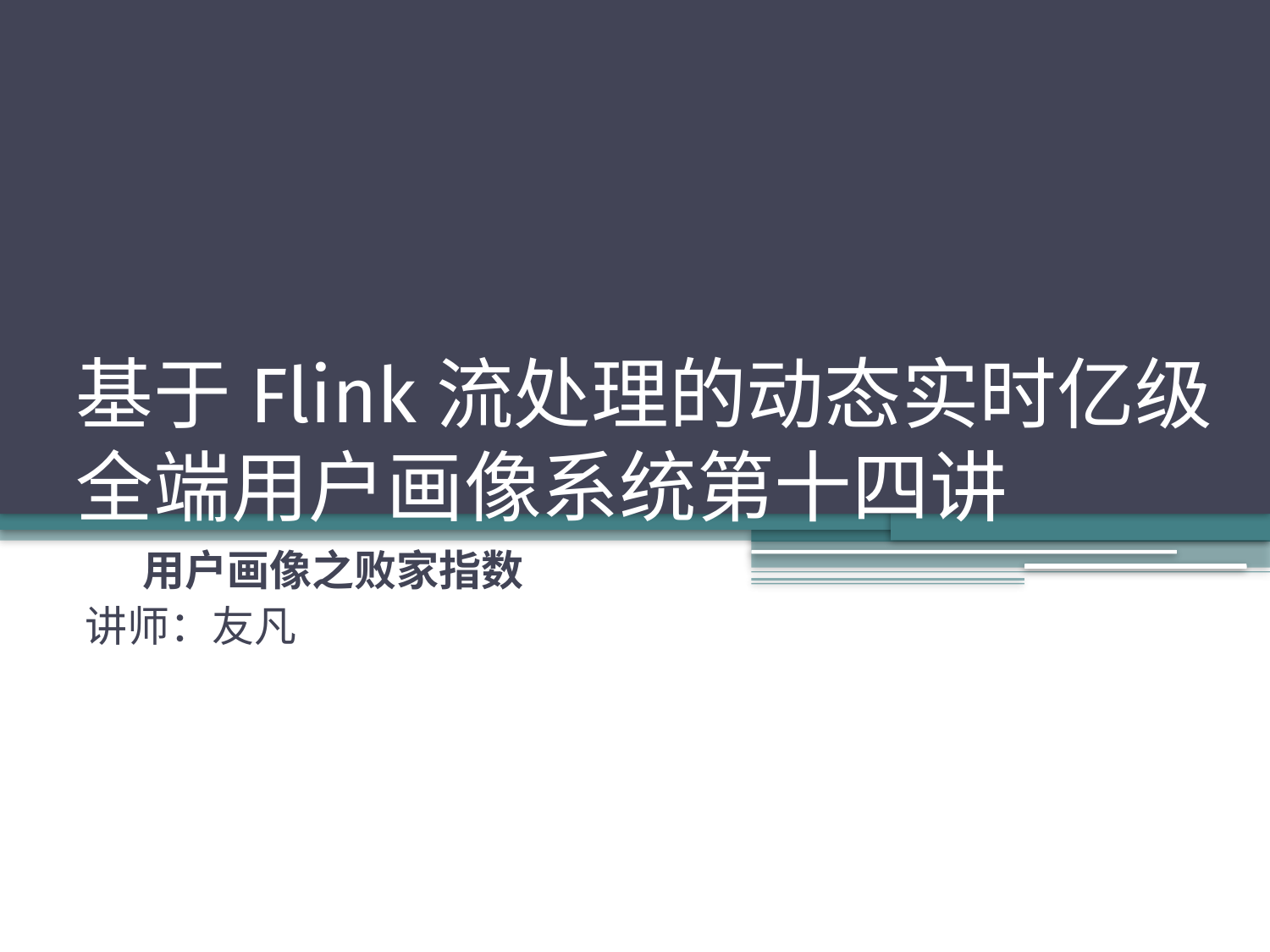

# 基于Flink流处理的动态实时亿级全端用户画像系统第十四讲
     用户画像之败家指数
讲师：友凡